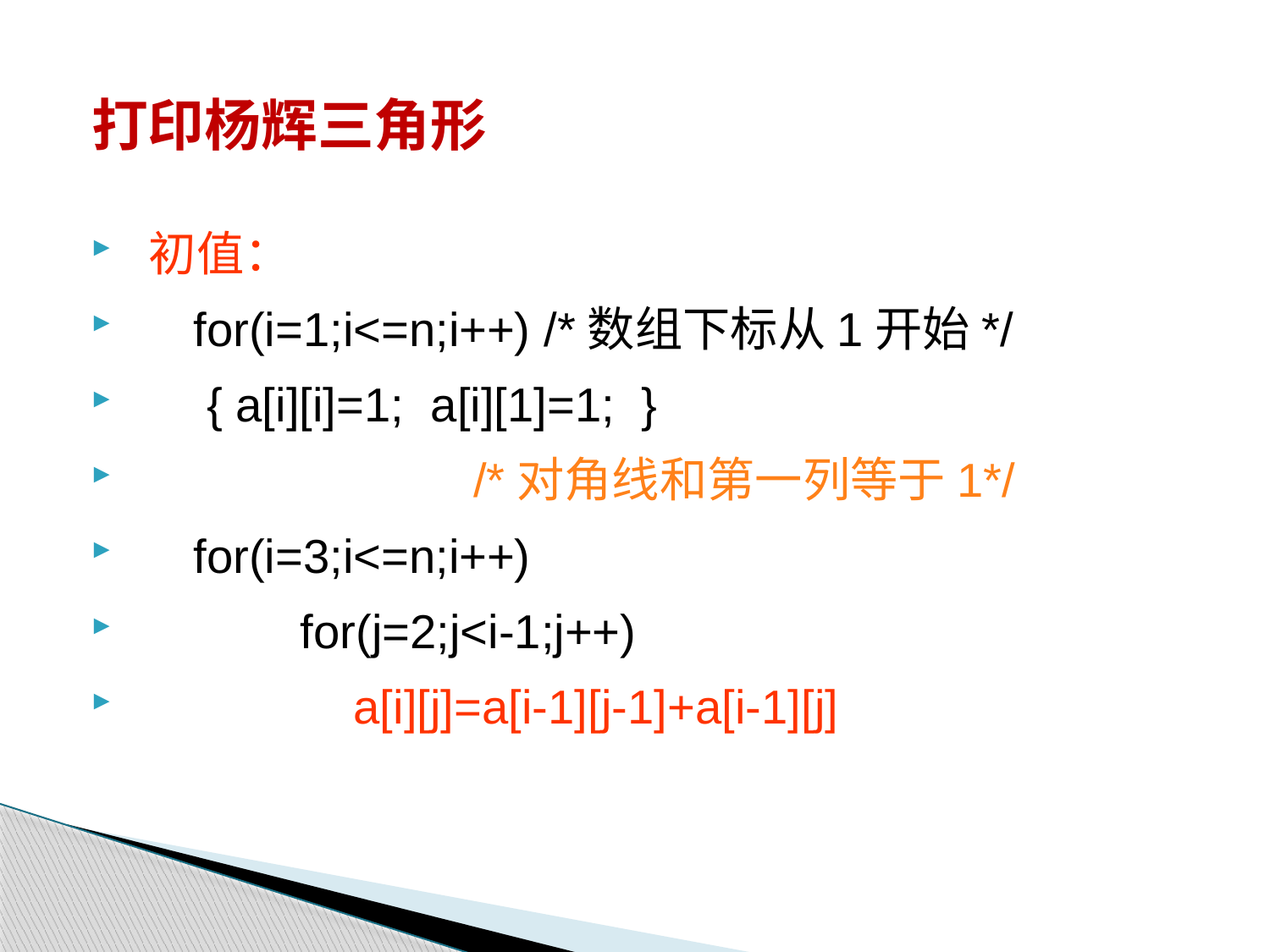

# 打印杨辉三角形
 初值：
     for(i=1;i<=n;i++) /*数组下标从1开始*/
      { a[i][i]=1;  a[i][1]=1;  }
                          /*对角线和第一列等于1*/
     for(i=3;i<=n;i++)
             for(j=2;j<i-1;j++)
                 a[i][j]=a[i-1][j-1]+a[i-1][j]